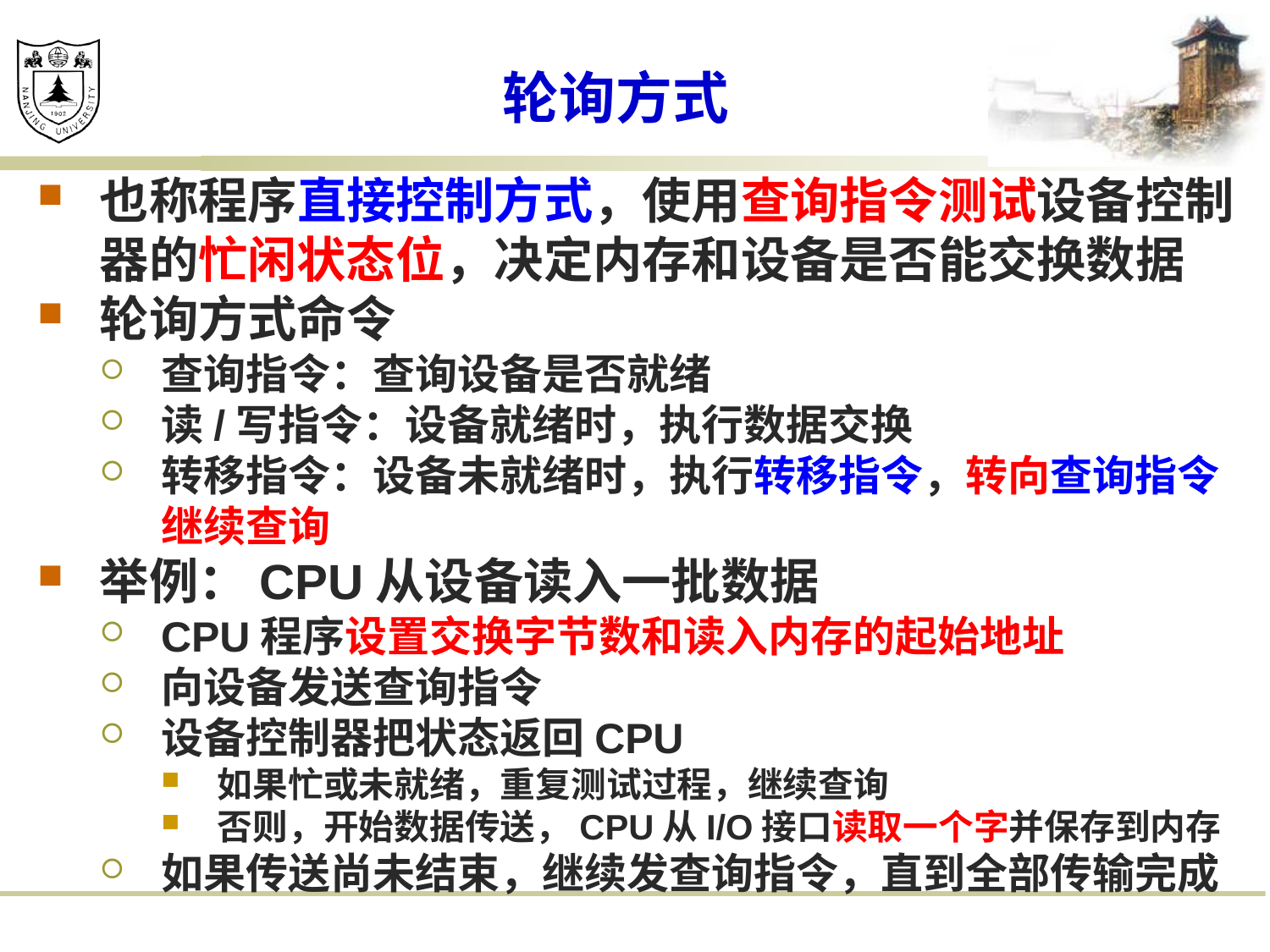

# 轮询方式
也称程序直接控制方式，使用查询指令测试设备控制器的忙闲状态位，决定内存和设备是否能交换数据
轮询方式命令
查询指令：查询设备是否就绪
读/写指令：设备就绪时，执行数据交换
转移指令：设备未就绪时，执行转移指令，转向查询指令继续查询
举例：CPU从设备读入一批数据
CPU程序设置交换字节数和读入内存的起始地址
向设备发送查询指令
设备控制器把状态返回CPU
如果忙或未就绪，重复测试过程，继续查询
否则，开始数据传送，CPU从I/O接口读取一个字并保存到内存
如果传送尚未结束，继续发查询指令，直到全部传输完成
7